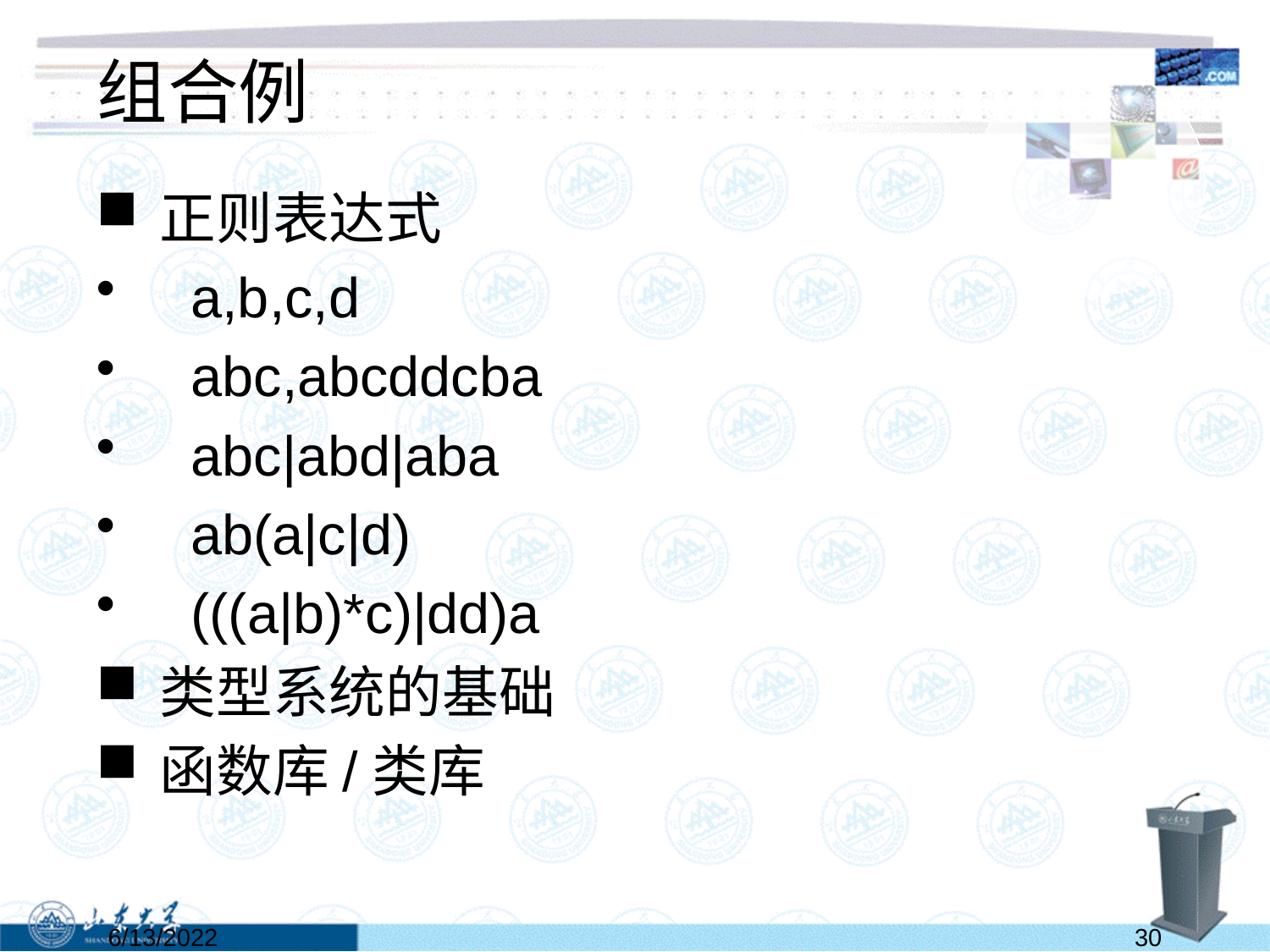

# 组合例
正则表达式
  a,b,c,d
  abc,abcddcba
  abc|abd|aba
  ab(a|c|d)
  (((a|b)*c)|dd)a
类型系统的基础
函数库/类库
6/13/2022
30